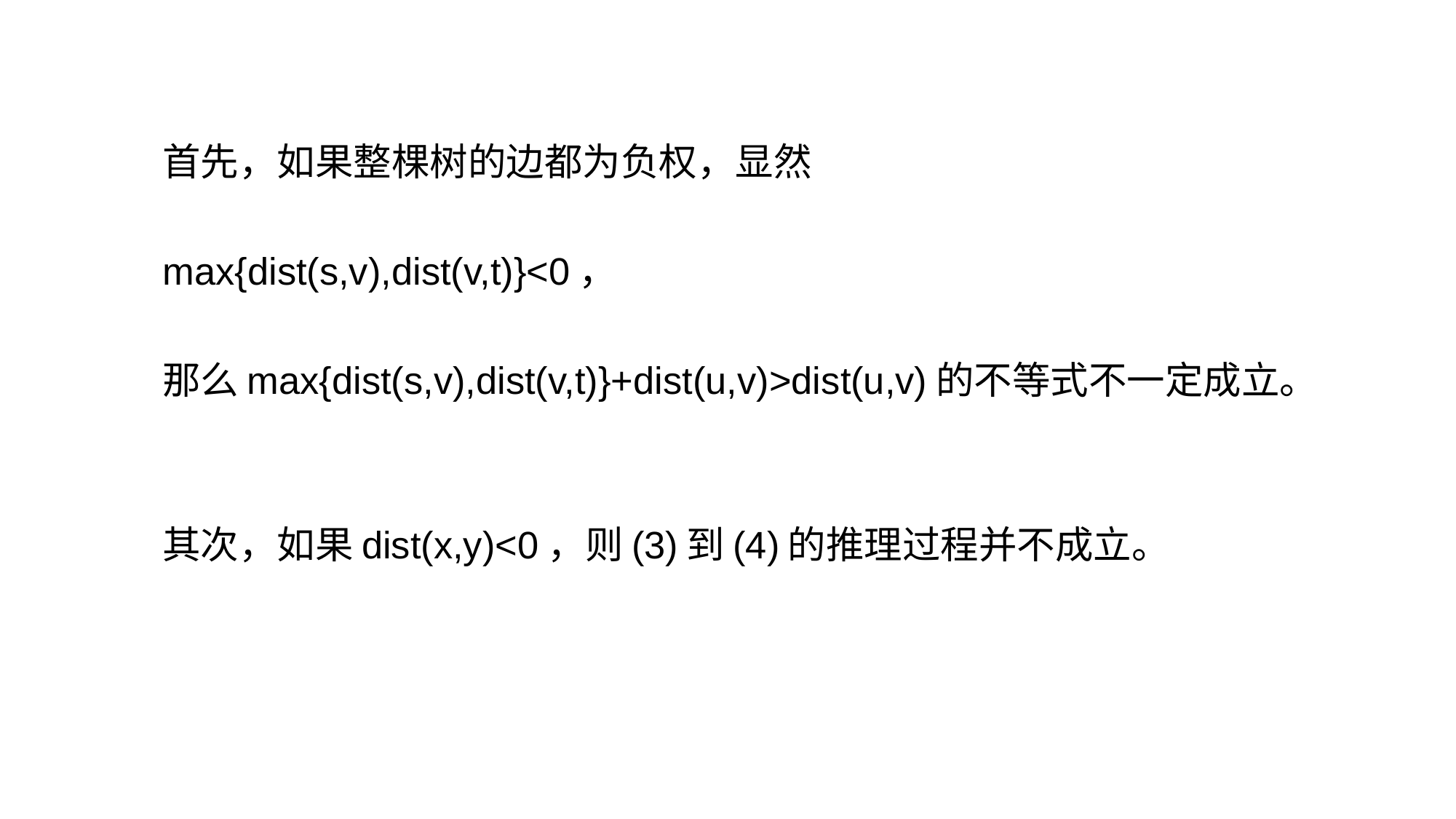

首先，如果整棵树的边都为负权，显然

max{dist(s,v),dist(v,t)}<0，

那么max{dist(s,v),dist(v,t)}+dist(u,v)>dist(u,v)的不等式不一定成立。

其次，如果dist(x,y)<0，则(3)到(4)的推理过程并不成立。